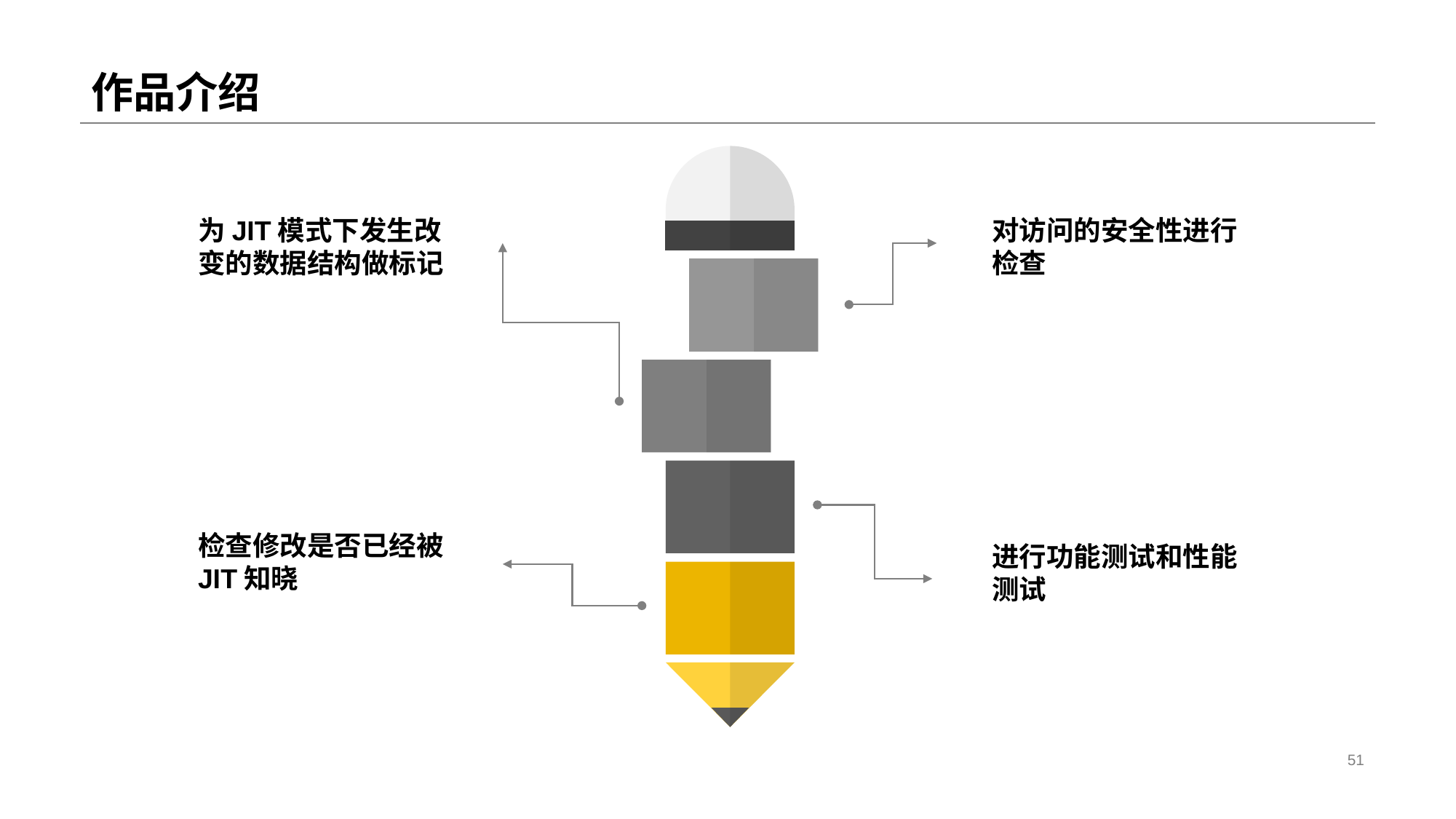

# 作品介绍

为JIT模式下发生改变的数据结构做标记
对访问的安全性进行检查
检查修改是否已经被JIT知晓
进行功能测试和性能测试
51